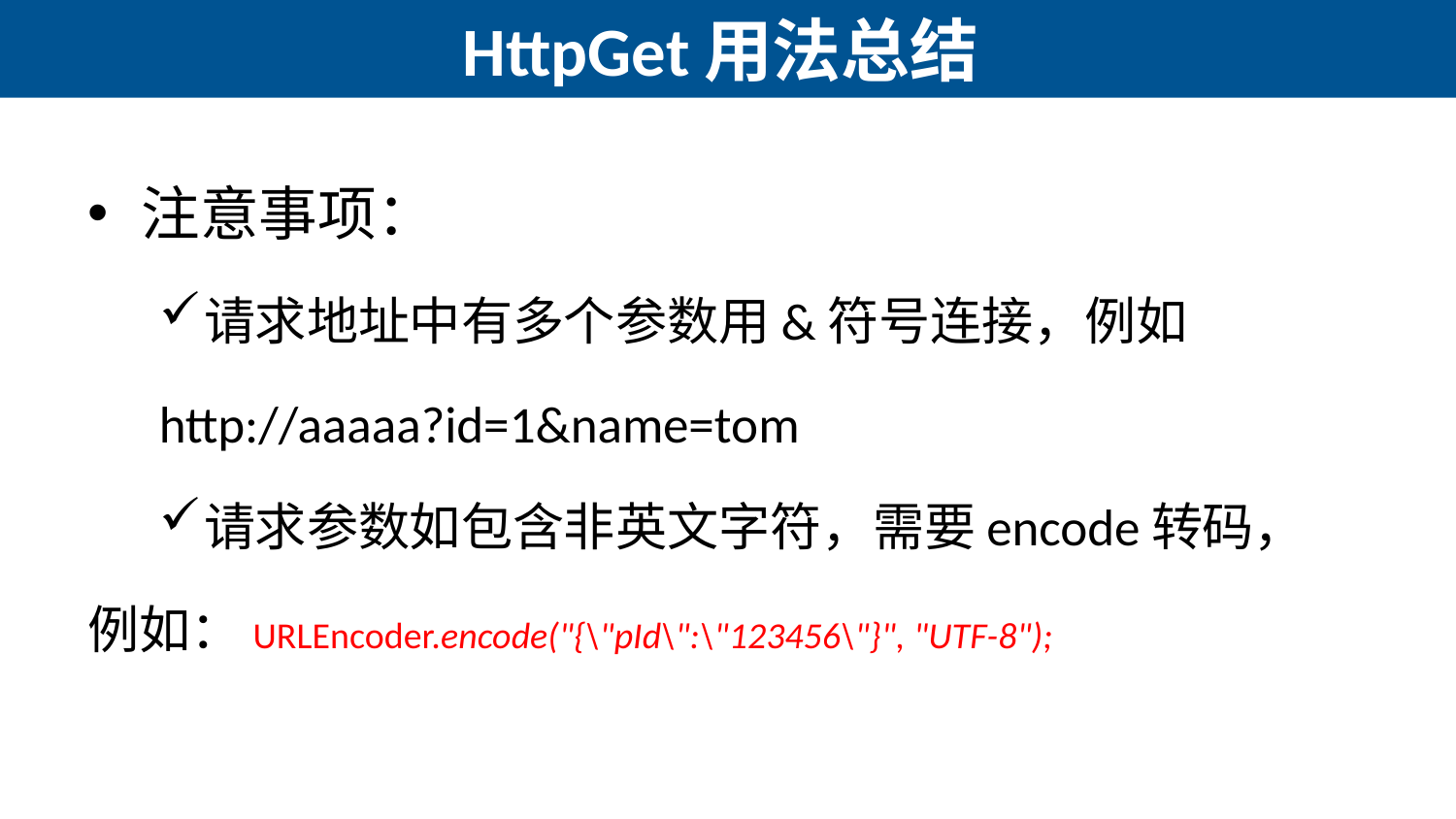

# HttpGet用法总结
注意事项：
请求地址中有多个参数用&符号连接，例如
	http://aaaaa?id=1&name=tom
请求参数如包含非英文字符，需要encode转码，
例如：URLEncoder.encode("{\"pId\":\"123456\"}", "UTF-8");